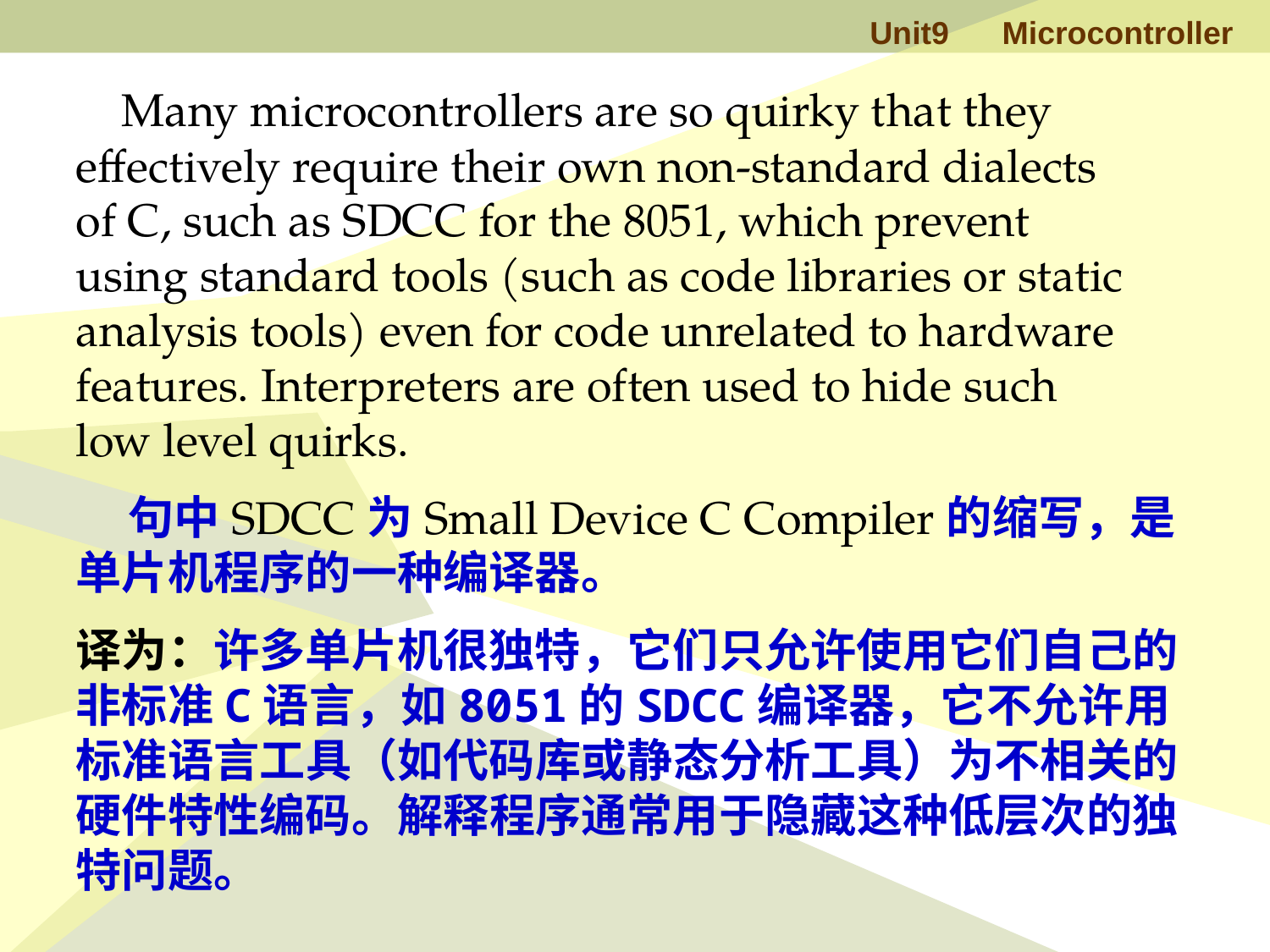

Many microcontrollers are so quirky that they
effectively require their own non-standard dialects
of C, such as SDCC for the 8051, which prevent
using standard tools (such as code libraries or static
analysis tools) even for code unrelated to hardware
features. Interpreters are often used to hide such
low level quirks.
    句中SDCC为Small Device C Compiler的缩写，是单片机程序的一种编译器。
译为：许多单片机很独特，它们只允许使用它们自己的非标准C语言，如8051的SDCC编译器，它不允许用标准语言工具（如代码库或静态分析工具）为不相关的硬件特性编码。解释程序通常用于隐藏这种低层次的独特问题。